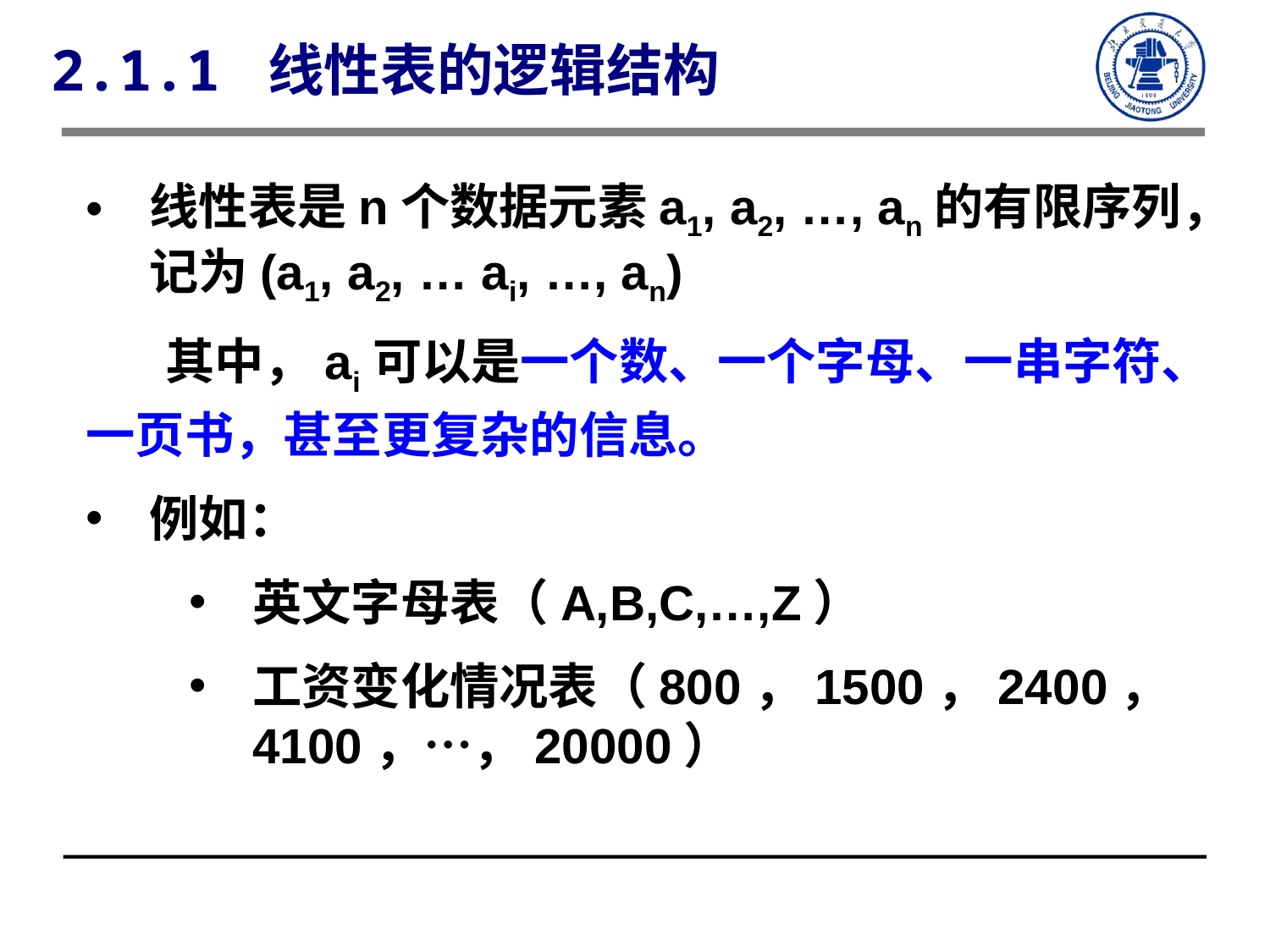

2.1.1 线性表的逻辑结构
线性表是n个数据元素a1, a2, …, an的有限序列，记为(a1, a2, … ai, …, an)
      其中，ai可以是一个数、一个字母、一串字符、一页书，甚至更复杂的信息。
例如：
英文字母表（A,B,C,…,Z）
工资变化情况表（800，1500，2400，4100，…，20000）